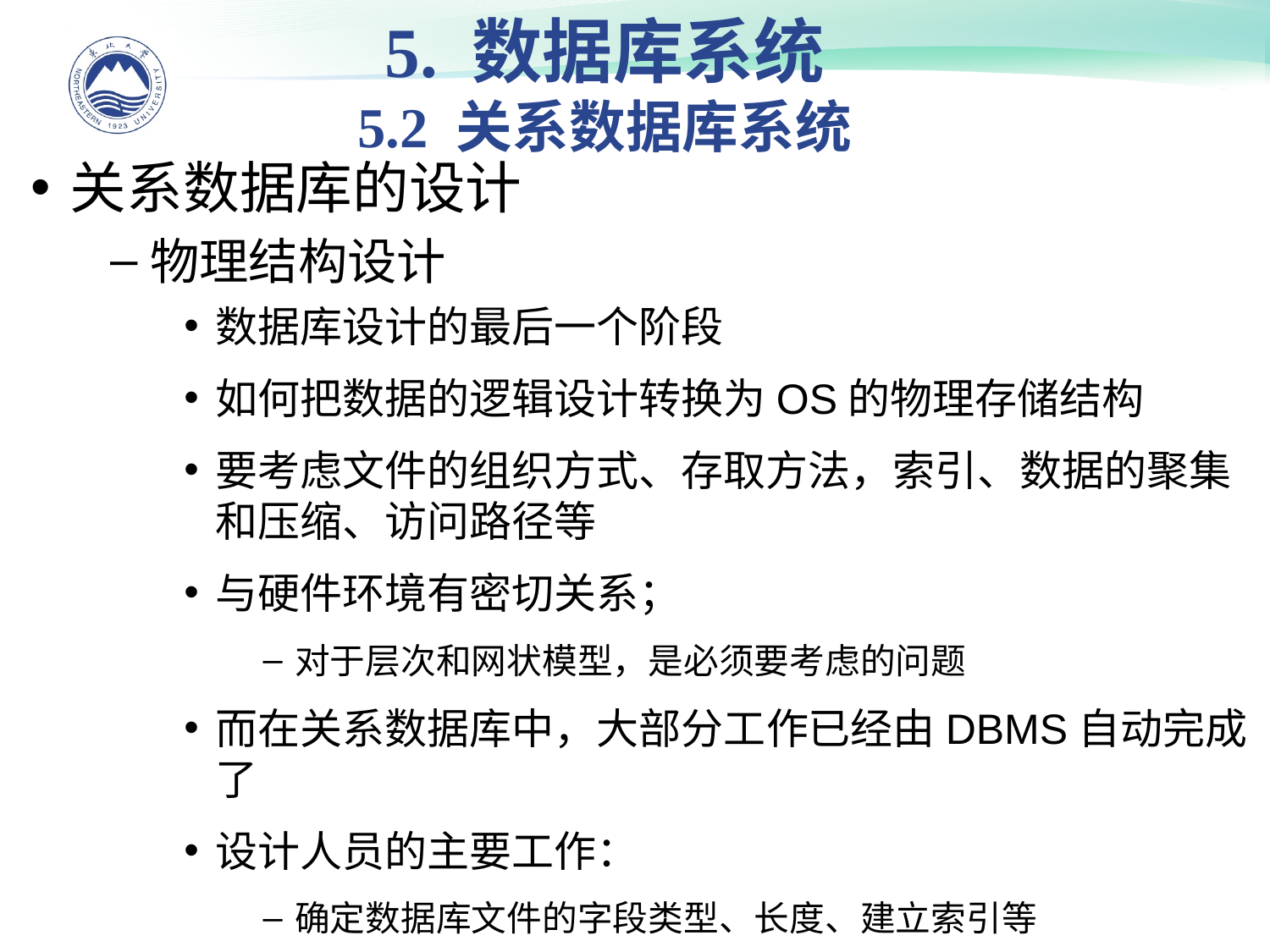

5. 数据库系统
5.2 关系数据库系统
关系数据库的设计
物理结构设计
数据库设计的最后一个阶段
如何把数据的逻辑设计转换为OS的物理存储结构
要考虑文件的组织方式、存取方法，索引、数据的聚集和压缩、访问路径等
与硬件环境有密切关系；
对于层次和网状模型，是必须要考虑的问题
而在关系数据库中，大部分工作已经由DBMS自动完成了
设计人员的主要工作：
确定数据库文件的字段类型、长度、建立索引等
25